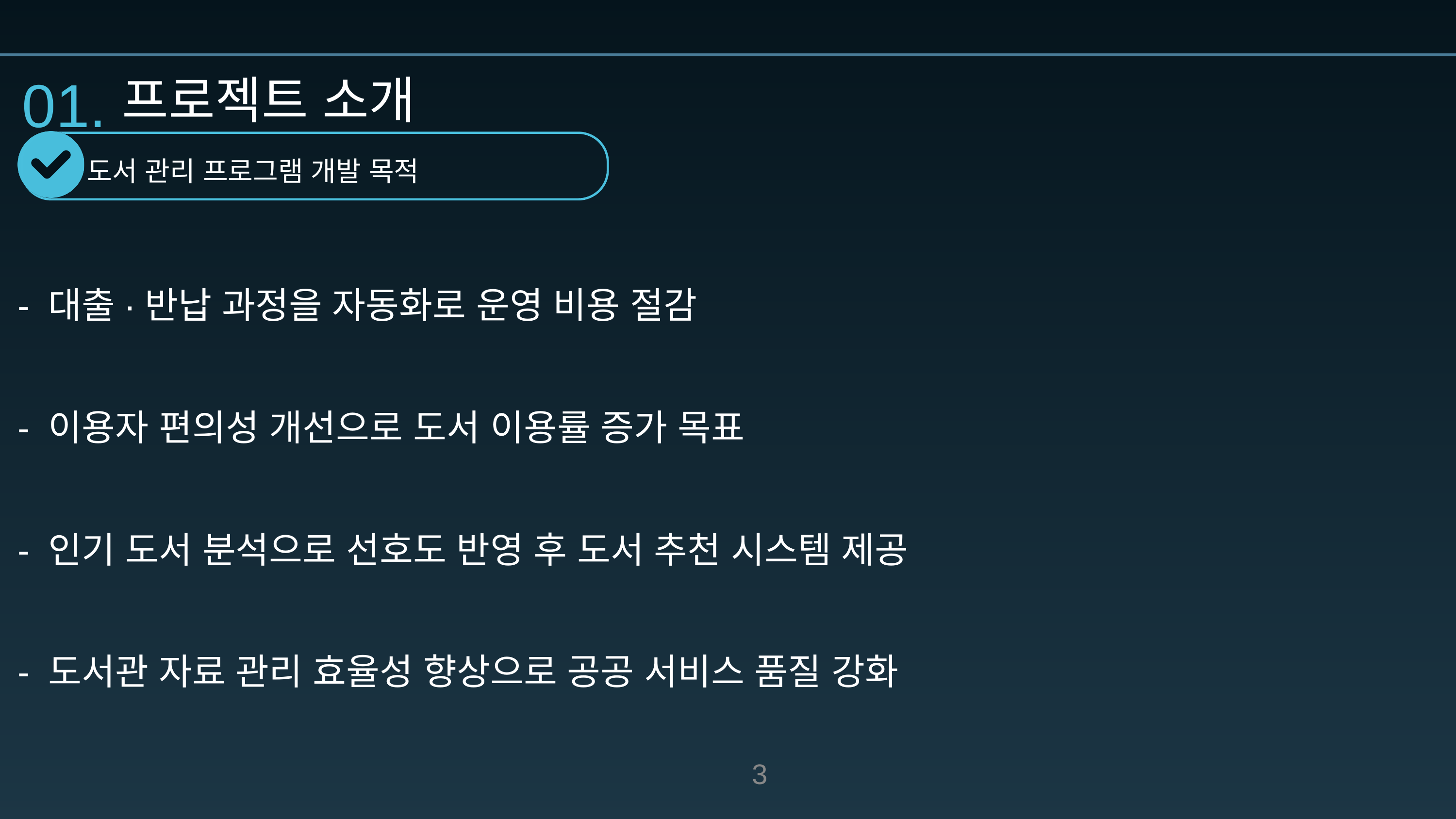

01.
프로젝트 소개

도서 관리 프로그램 개발 목적
- 대출·반납 과정을 자동화로 운영 비용 절감

- 이용자 편의성 개선으로 도서 이용률 증가 목표

- 인기 도서 분석으로 선호도 반영 후 도서 추천 시스템 제공

- 도서관 자료 관리 효율성 향상으로 공공 서비스 품질 강화

3